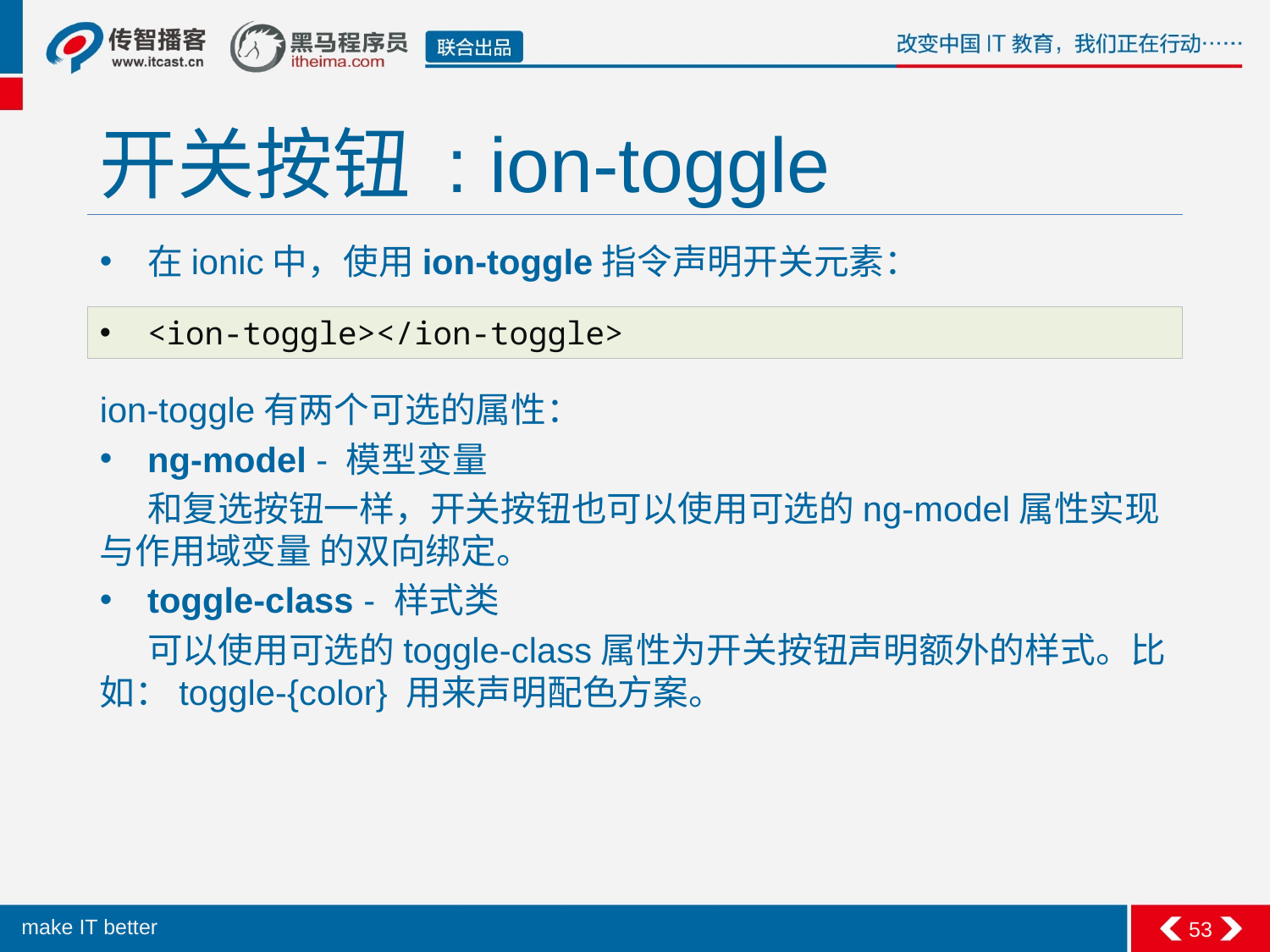

# 开关按钮 : ion-toggle
在ionic中，使用ion-toggle指令声明开关元素：

ion-toggle有两个可选的属性：
ng-model - 模型变量
     和复选按钮一样，开关按钮也可以使用可选的ng-model属性实现与作用域变量 的双向绑定。
toggle-class - 样式类
     可以使用可选的toggle-class属性为开关按钮声明额外的样式。比如：toggle-{color} 用来声明配色方案。

<ion-toggle></ion-toggle>
53

make IT better